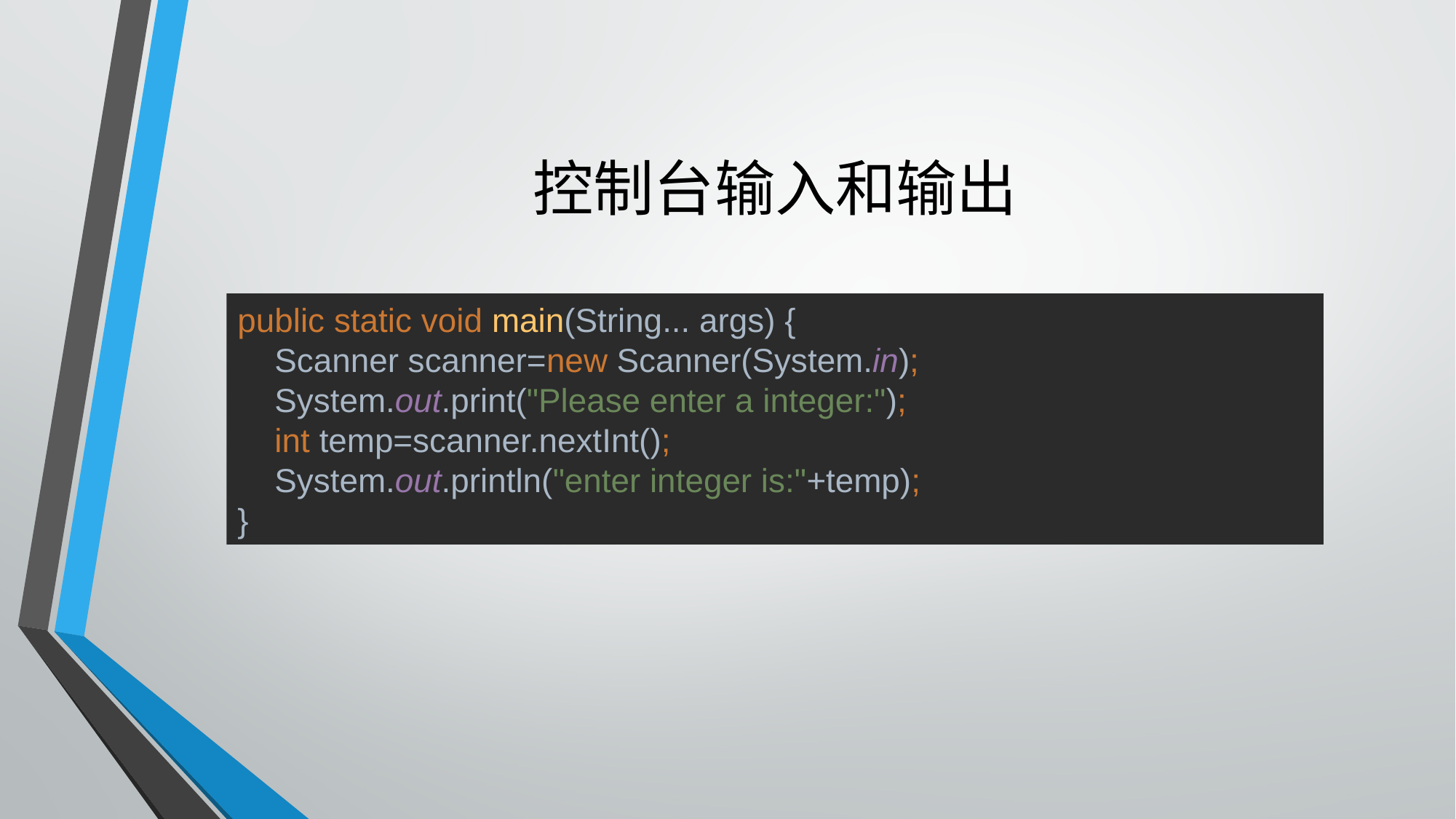

# 控制台输入和输出
public static void main(String... args) {
    Scanner scanner=new Scanner(System.in);
    System.out.print("Please enter a integer:");
    int temp=scanner.nextInt();
    System.out.println("enter integer is:"+temp);
}